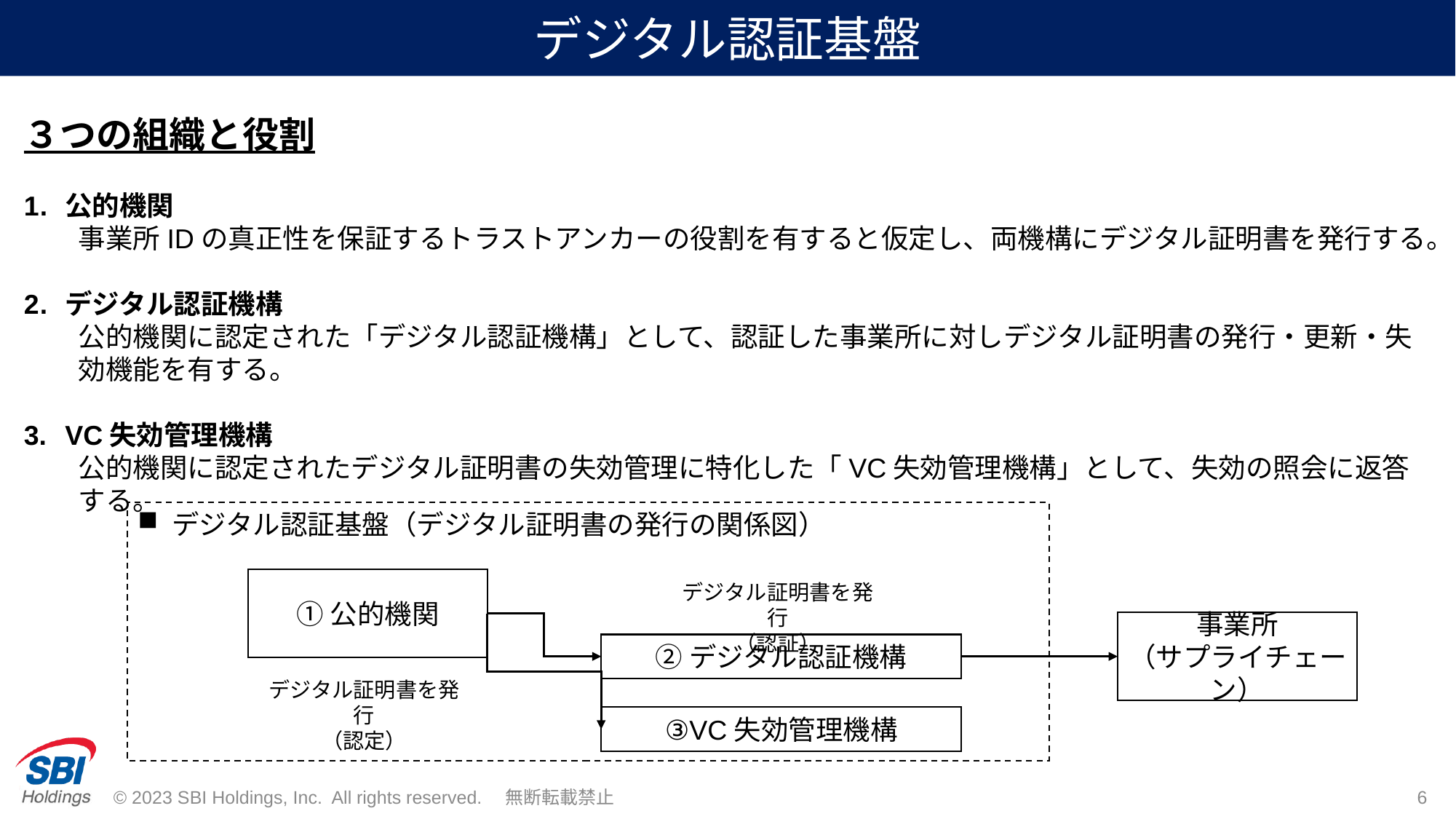

# デジタル認証基盤
３つの組織と役割

公的機関
事業所IDの真正性を保証するトラストアンカーの役割を有すると仮定し、両機構にデジタル証明書を発行する。

デジタル認証機構
公的機関に認定された「デジタル認証機構」として、認証した事業所に対しデジタル証明書の発行・更新・失効機能を有する。

VC失効管理機構
公的機関に認定されたデジタル証明書の失効管理に特化した「VC失効管理機構」として、失効の照会に返答する。
デジタル認証基盤（デジタル証明書の発行の関係図）
①公的機関
デジタル証明書を発行
（認証）
事業所
（サプライチェーン）
②デジタル認証機構
デジタル証明書を発行
（認定）
③VC失効管理機構
© 2023 SBI Holdings, Inc.  All rights reserved.　無断転載禁止
6